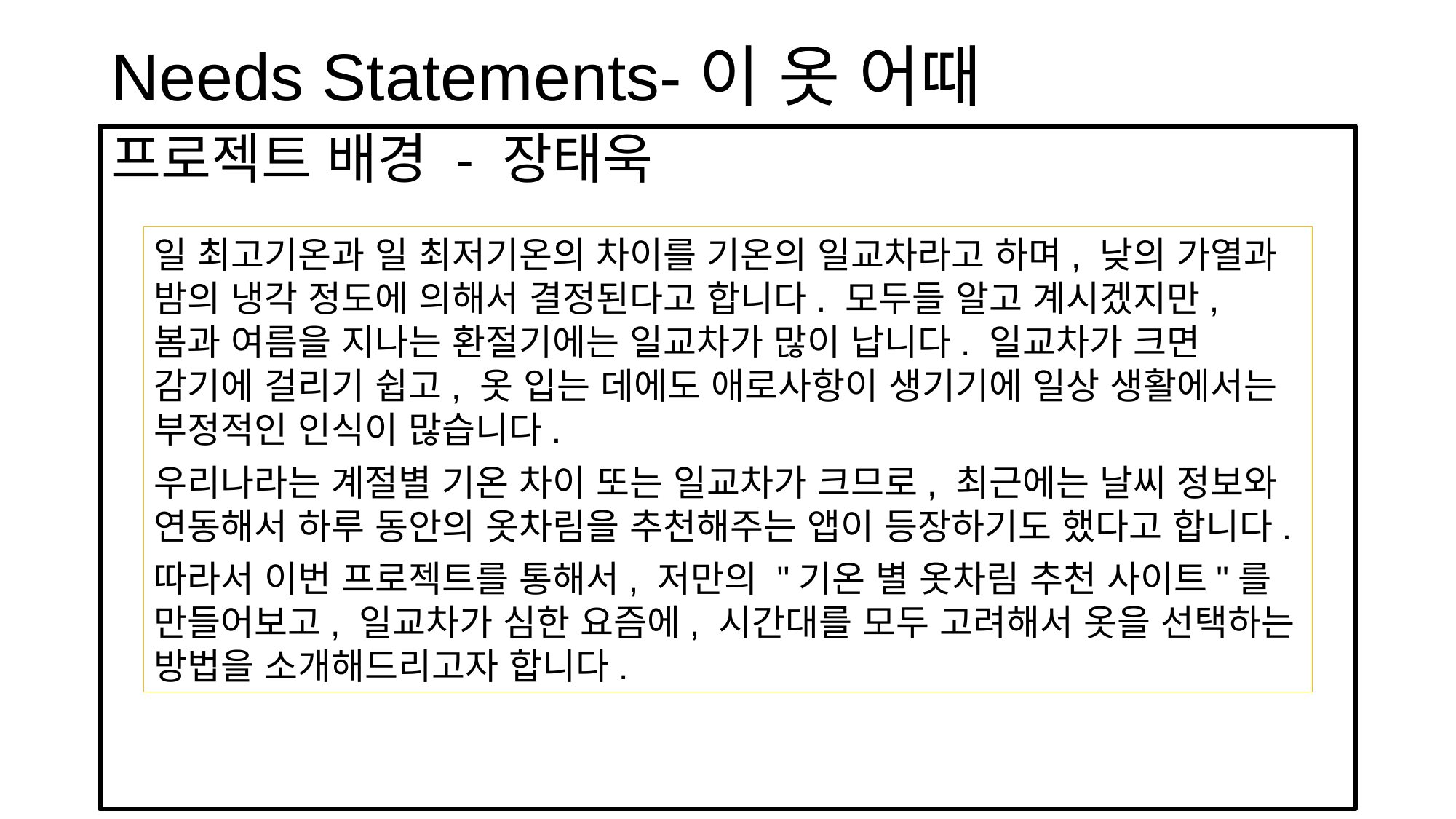

# Needs Statements-이 옷 어때
프로젝트 배경 - 장태욱
일 최고기온과 일 최저기온의 차이를 기온의 일교차라고 하며, 낮의 가열과 밤의 냉각 정도에 의해서 결정된다고 합니다. 모두들 알고 계시겠지만, 봄과 여름을 지나는 환절기에는 일교차가 많이 납니다. 일교차가 크면 감기에 걸리기 쉽고, 옷 입는 데에도 애로사항이 생기기에 일상 생활에서는 부정적인 인식이 많습니다.
우리나라는 계절별 기온 차이 또는 일교차가 크므로, 최근에는 날씨 정보와 연동해서 하루 동안의 옷차림을 추천해주는 앱이 등장하기도 했다고 합니다.
따라서 이번 프로젝트를 통해서, 저만의 "기온 별 옷차림 추천 사이트"를 만들어보고, 일교차가 심한 요즘에, 시간대를 모두 고려해서 옷을 선택하는 방법을 소개해드리고자 합니다.